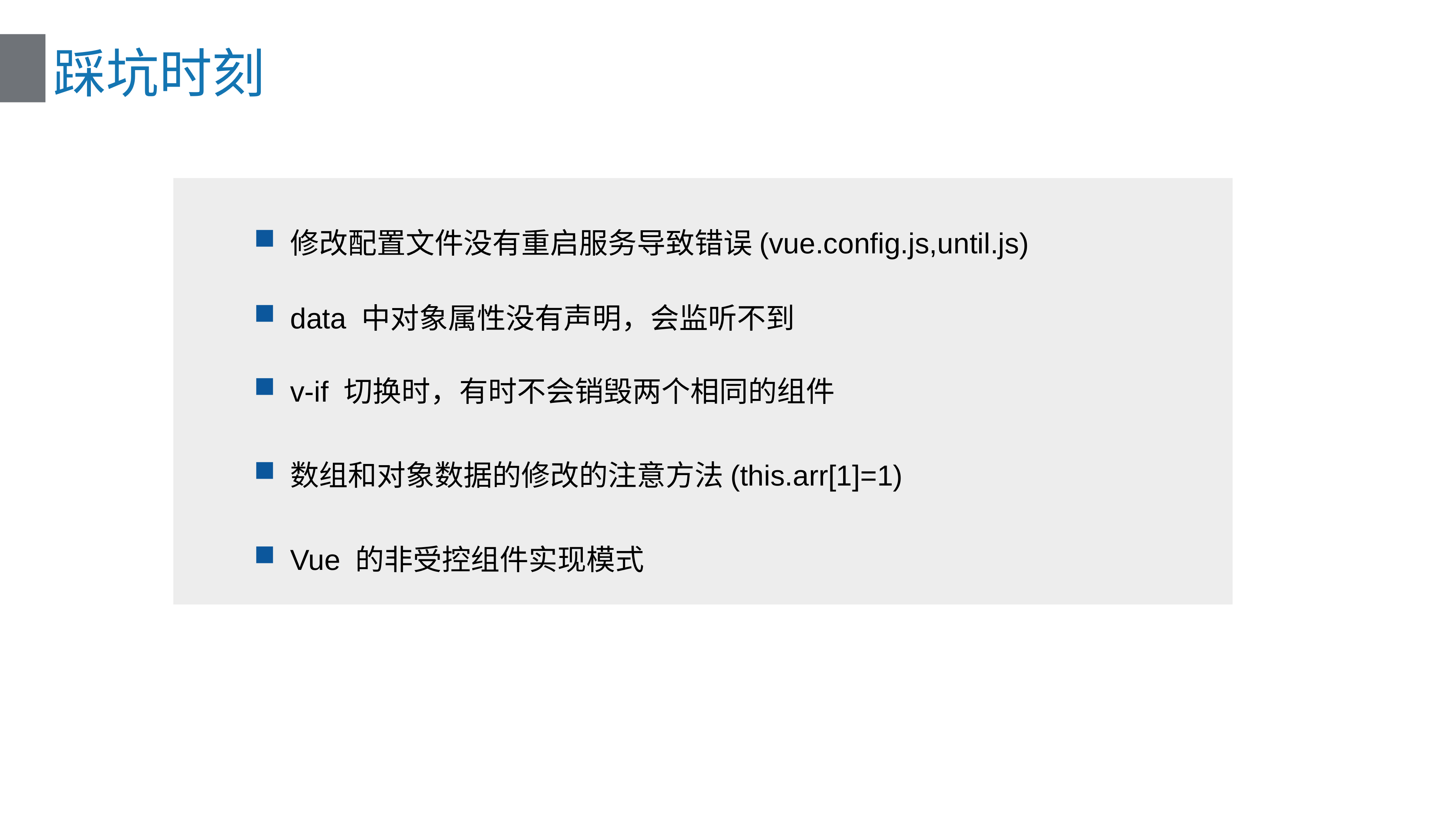

踩坑时刻

修改配置文件没有重启服务导致错误(vue.config.js,until.js)

data 中对象属性没有声明，会监听不到
v-if 切换时，有时不会销毁两个相同的组件
数组和对象数据的修改的注意方法(this.arr[1]=1)
Vue 的非受控组件实现模式